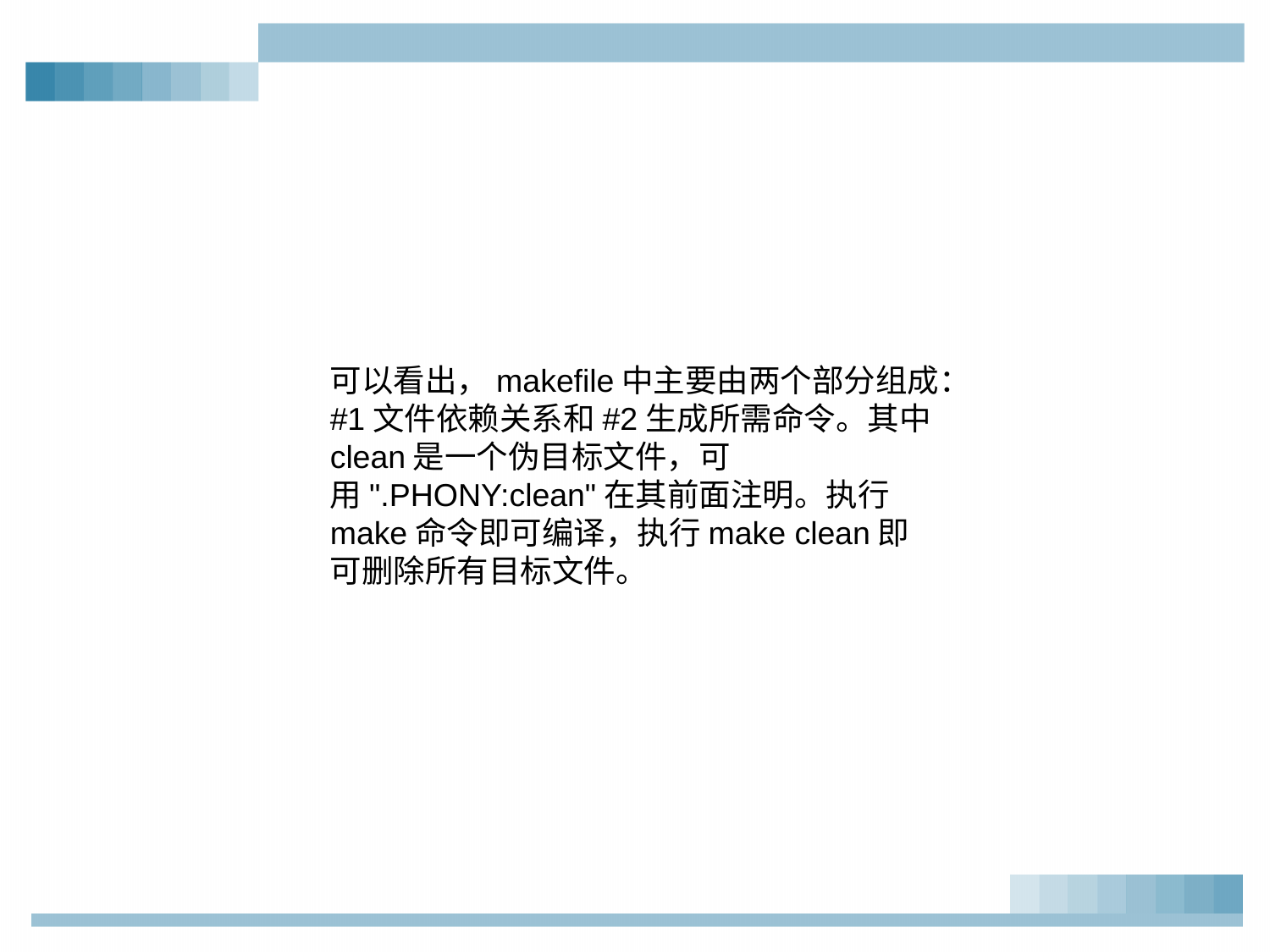

可以看出，makefile中主要由两个部分组成：#1文件依赖关系和#2生成所需命令。其中clean是一个伪目标文件，可用".PHONY:clean"在其前面注明。执行make命令即可编译，执行make clean即可删除所有目标文件。